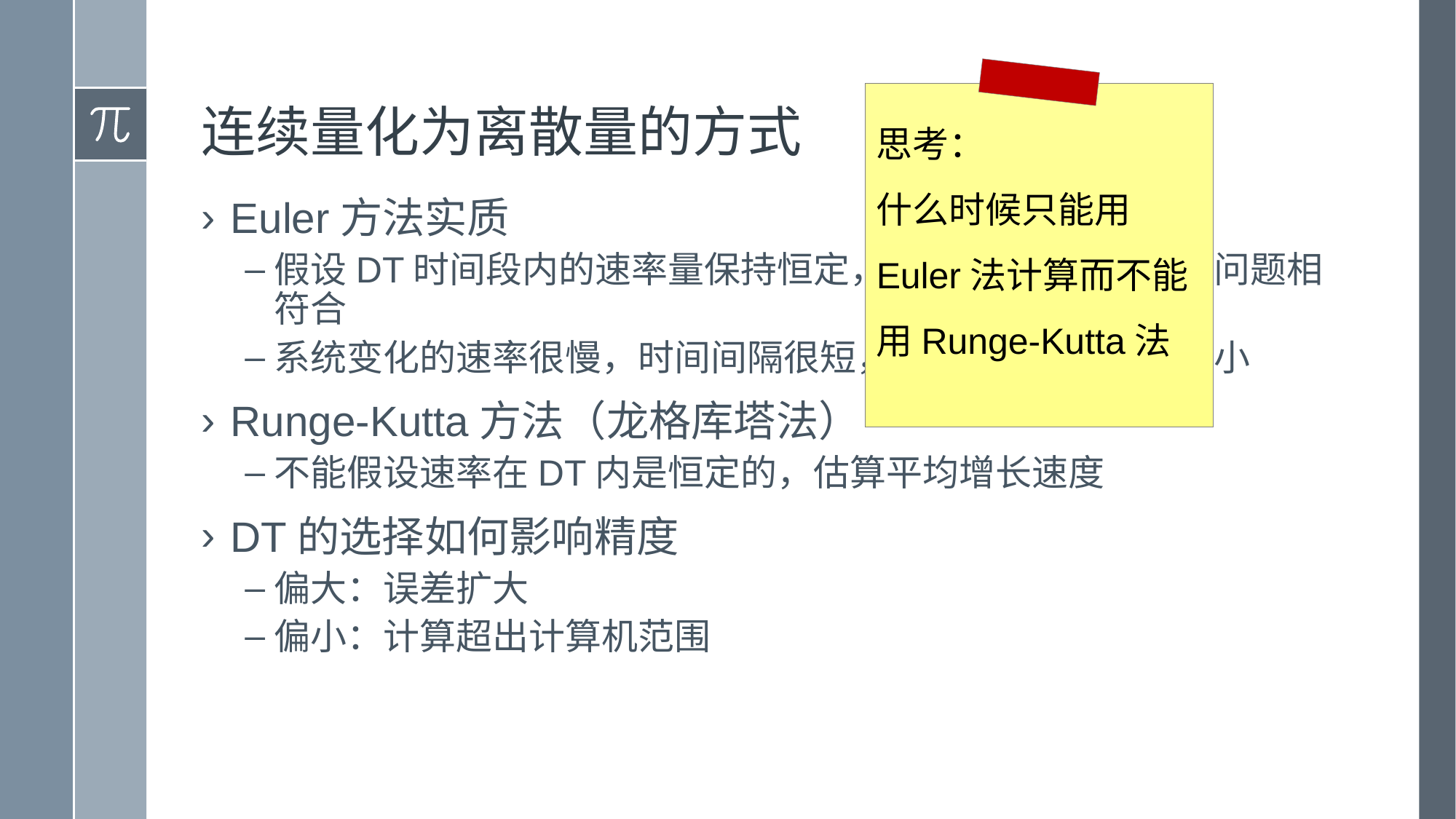

# 连续量化为离散量的方式

思考：
什么时候只能用Euler法计算而不能用Runge-Kutta法

Euler方法实质
假设DT时间段内的速率量保持恒定，这与大部分管理实际问题相符合
系统变化的速率很慢，时间间隔很短，Euler方法的误差很小
Runge-Kutta方法（龙格库塔法）
不能假设速率在DT内是恒定的，估算平均增长速度
DT的选择如何影响精度
偏大：误差扩大
偏小：计算超出计算机范围